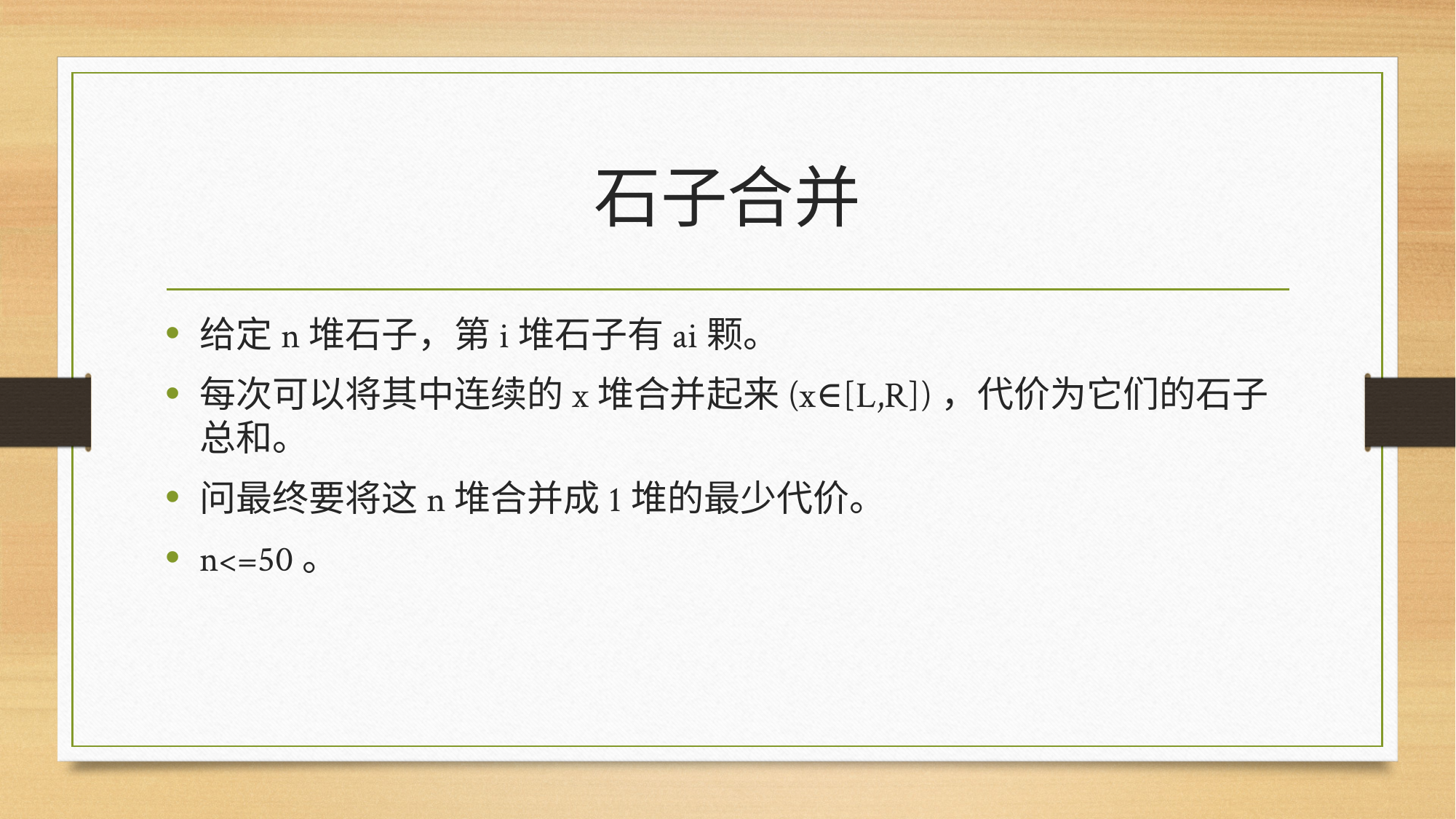

# 石子合并
给定n堆石子，第i堆石子有ai颗。
每次可以将其中连续的x堆合并起来(x∈[L,R])，代价为它们的石子总和。
问最终要将这n堆合并成1堆的最少代价。
n<=50。